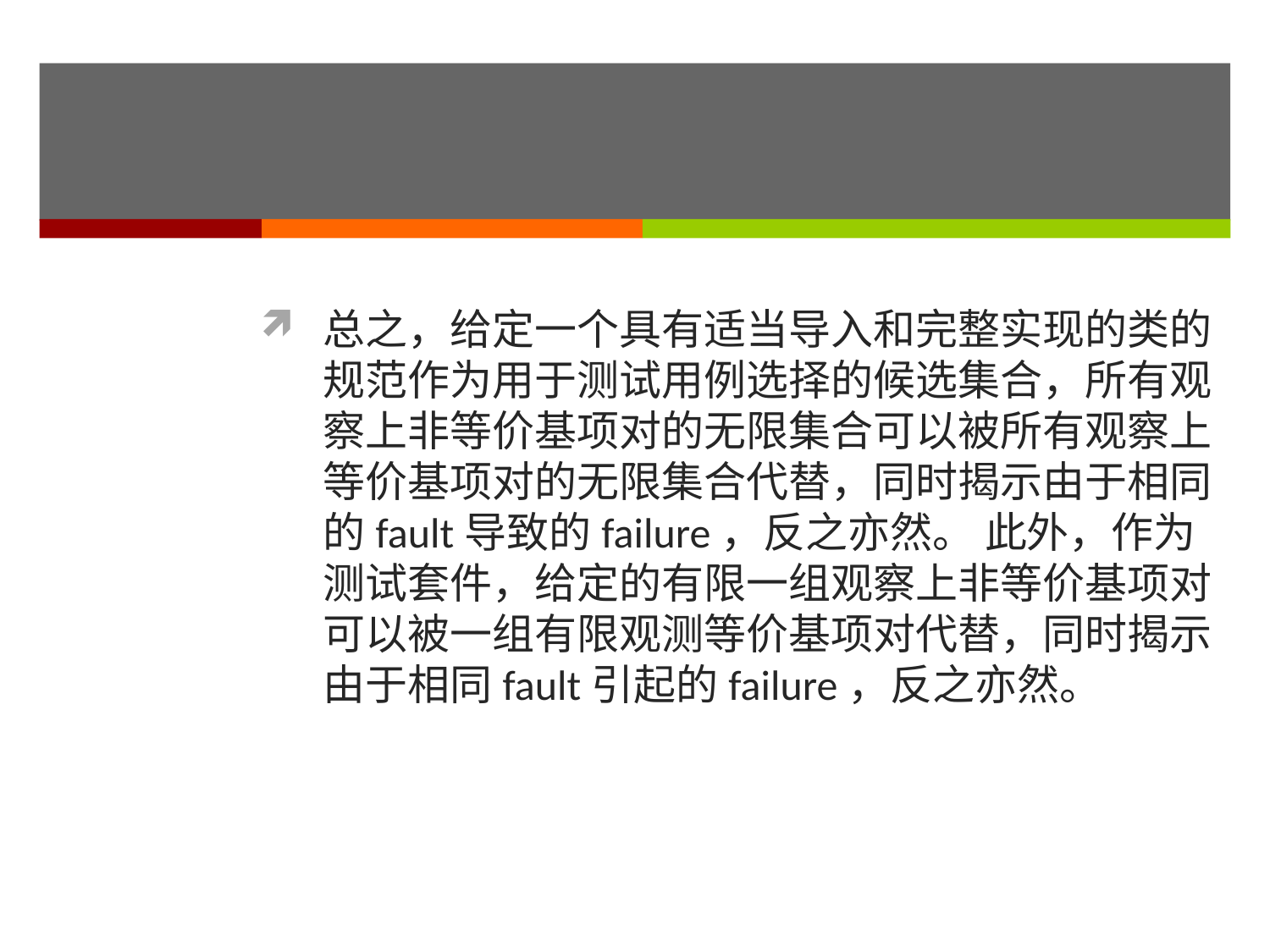

#
总之，给定一个具有适当导入和完整实现的类的规范作为用于测试用例选择的候选集合，所有观察上非等价基项对的无限集合可以被所有观察上等价基项对的无限集合代替，同时揭示由于相同的fault导致的failure，反之亦然。 此外，作为测试套件，给定的有限一组观察上非等价基项对可以被一组有限观测等价基项对代替，同时揭示由于相同fault引起的failure，反之亦然。